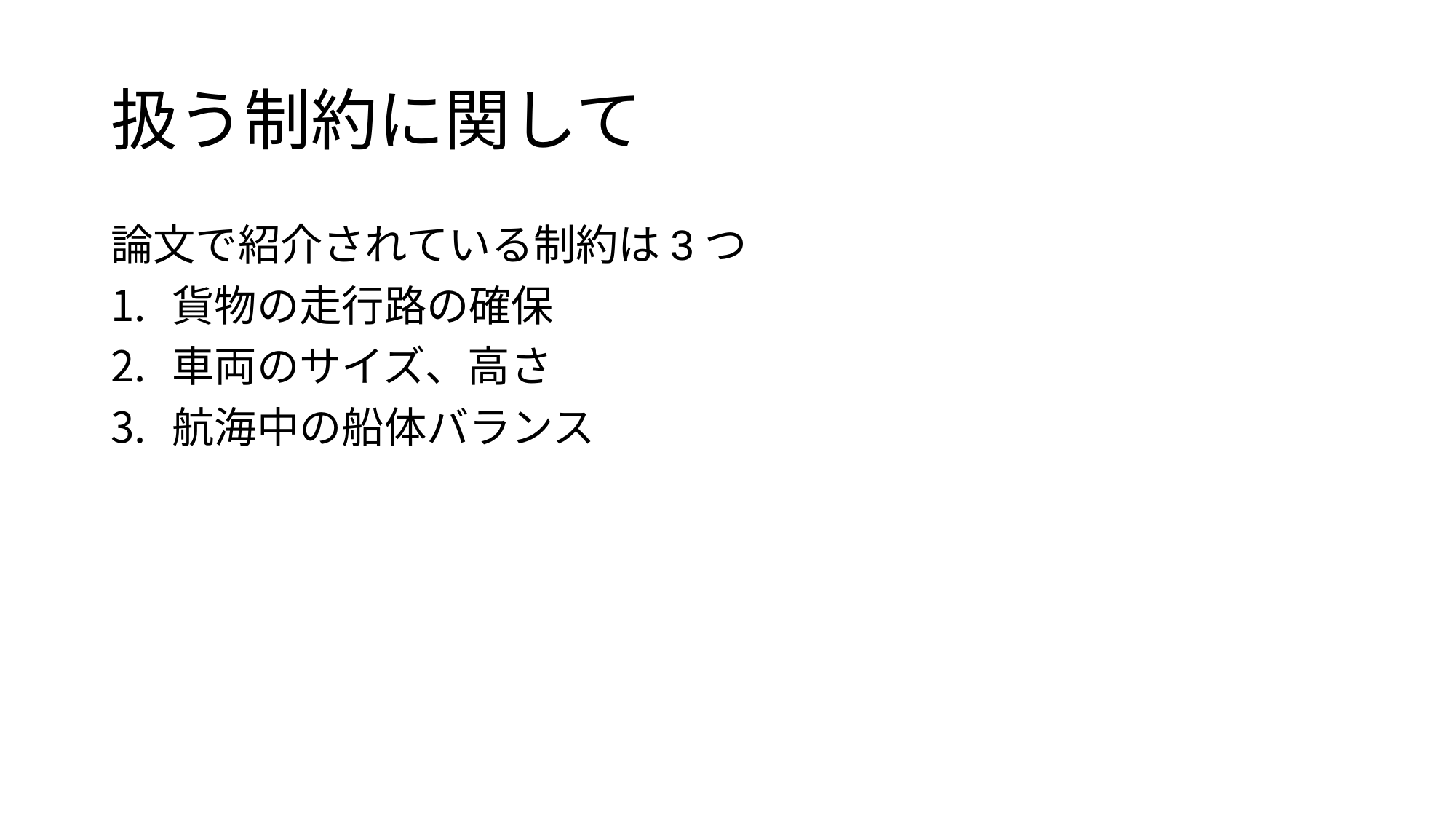

# 扱う制約に関して
論文で紹介されている制約は3つ
貨物の走行路の確保
車両のサイズ、高さ
航海中の船体バランス